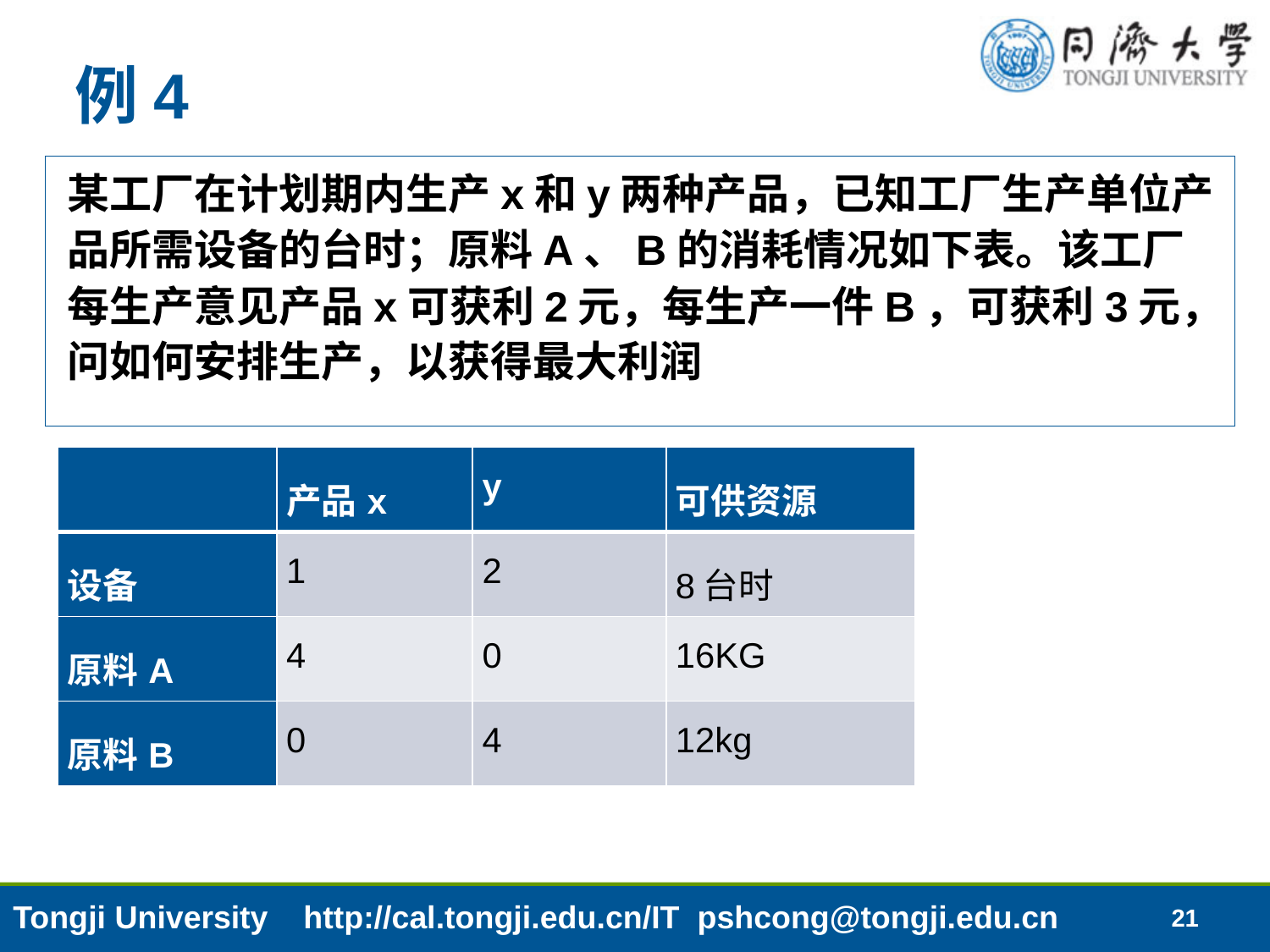

# 例4
某工厂在计划期内生产x和y两种产品，已知工厂生产单位产品所需设备的台时；原料A、B的消耗情况如下表。该工厂每生产意见产品x可获利2元，每生产一件B，可获利3元，问如何安排生产，以获得最大利润
|  | 产品x | y | 可供资源 |
| --- | --- | --- | --- |
| 设备 | 1 | 2 | 8台时 |
| 原料A | 4 | 0 | 16KG |
| 原料B | 0 | 4 | 12kg |